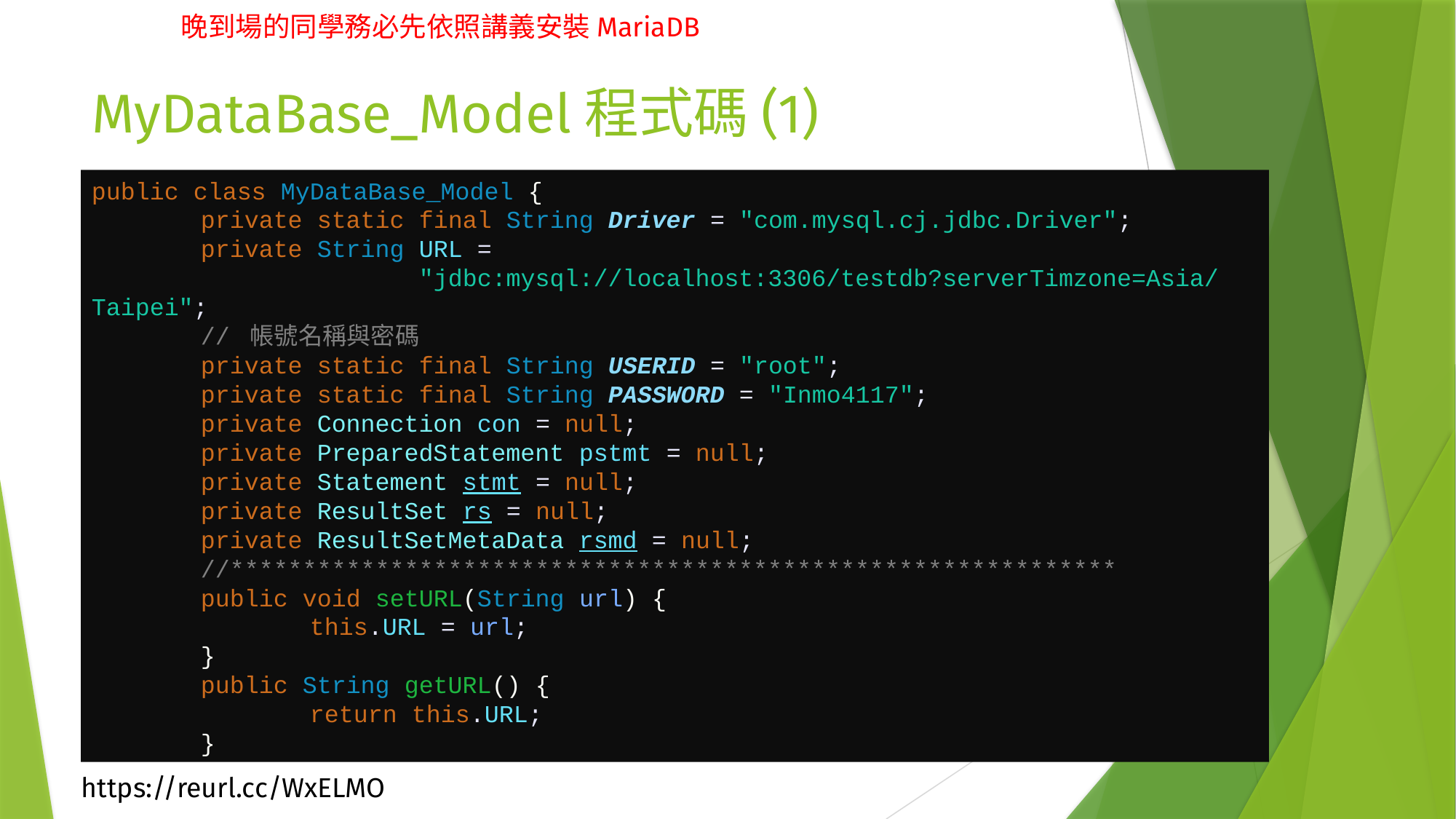

# MyDataBase_Model程式碼(1)
public class MyDataBase_Model {
	private static final String Driver = "com.mysql.cj.jdbc.Driver";
	private String URL =
			"jdbc:mysql://localhost:3306/testdb?serverTimzone=Asia/Taipei";
	// 帳號名稱與密碼
	private static final String USERID = "root";
	private static final String PASSWORD = "Inmo4117";
	private Connection con = null;
	private PreparedStatement pstmt = null;
	private Statement stmt = null;
	private ResultSet rs = null;
	private ResultSetMetaData rsmd = null;
	//*************************************************************
	public void setURL(String url) {
		this.URL = url;
	}
	public String getURL() {
		return this.URL;
	}